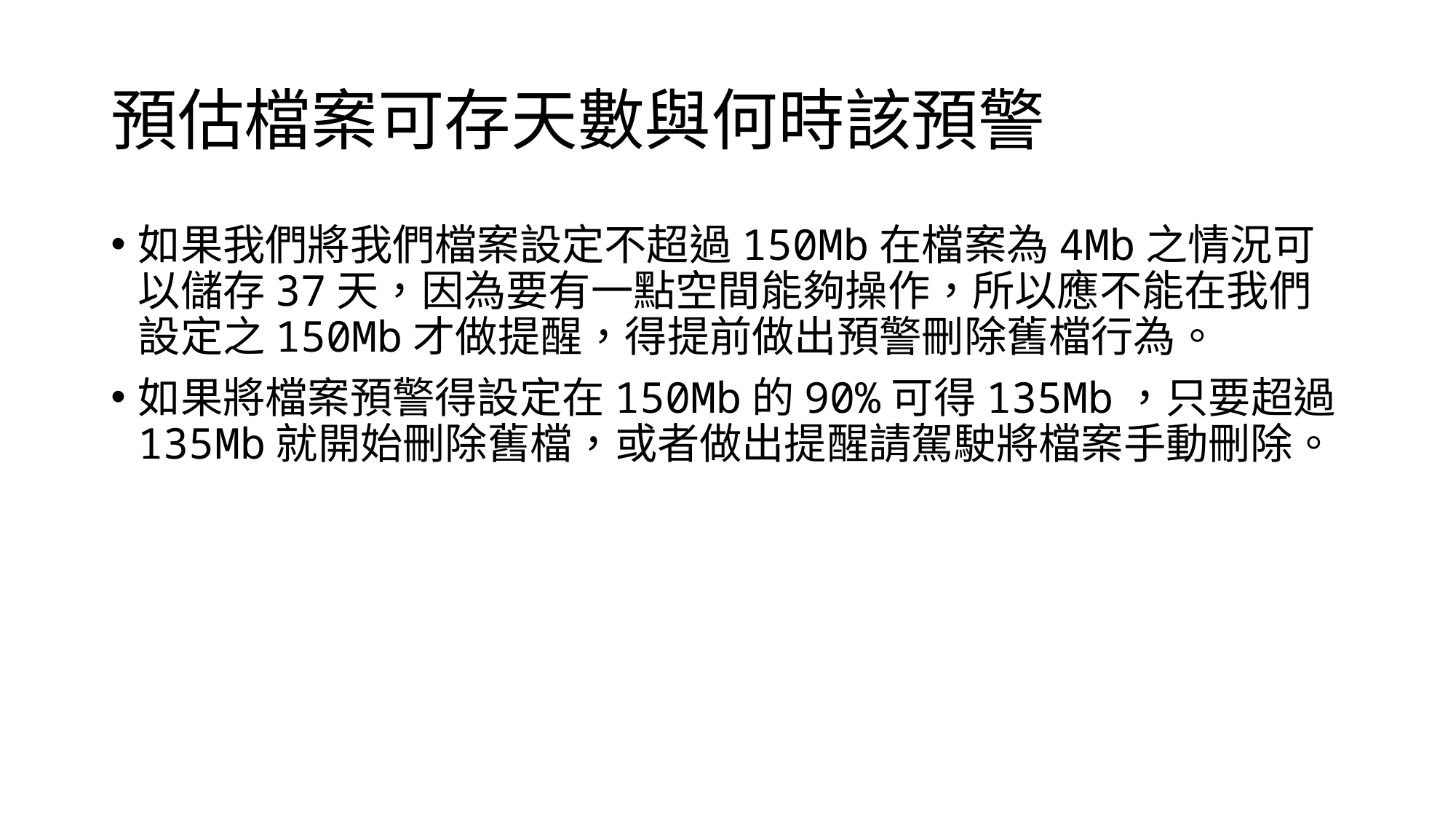

# 預估檔案可存天數與何時該預警
如果我們將我們檔案設定不超過150Mb在檔案為4Mb之情況可以儲存37天，因為要有一點空間能夠操作，所以應不能在我們設定之150Mb才做提醒，得提前做出預警刪除舊檔行為。
如果將檔案預警得設定在150Mb的90%可得135Mb，只要超過135Mb就開始刪除舊檔，或者做出提醒請駕駛將檔案手動刪除。